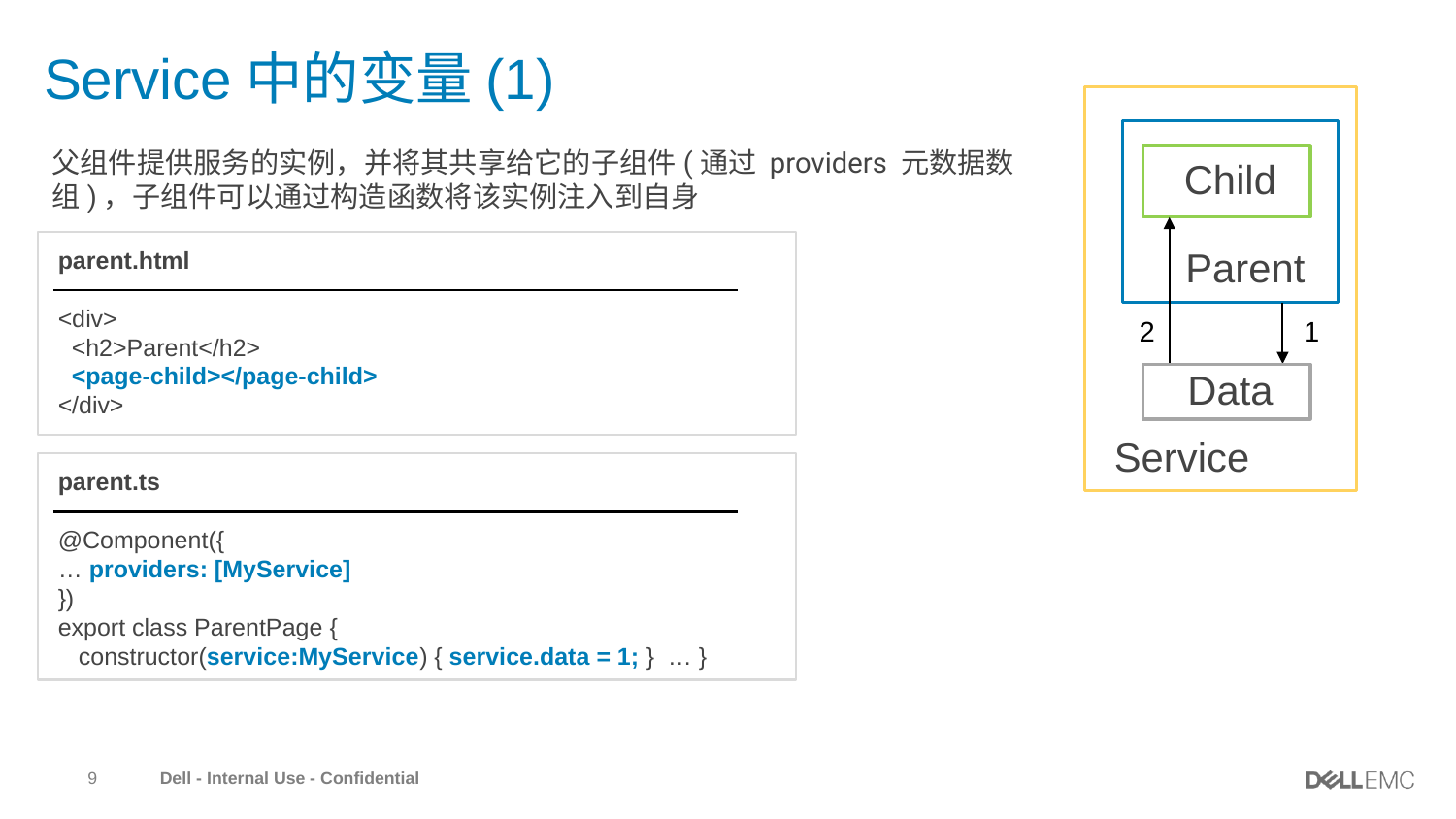

# Service中的变量(1)

Service

Parent
父组件提供服务的实例，并将其共享给它的子组件(通过 providers 元数据数组)，子组件可以通过构造函数将该实例注入到自身
Child

parent.html

<div>
  <h2>Parent</h2>
  <page-child></page-child>
</div>
1
2
Data

parent.ts

@Component({
… providers: [MyService]
})
export class ParentPage {
   constructor(service:MyService) { service.data = 1; }  … }